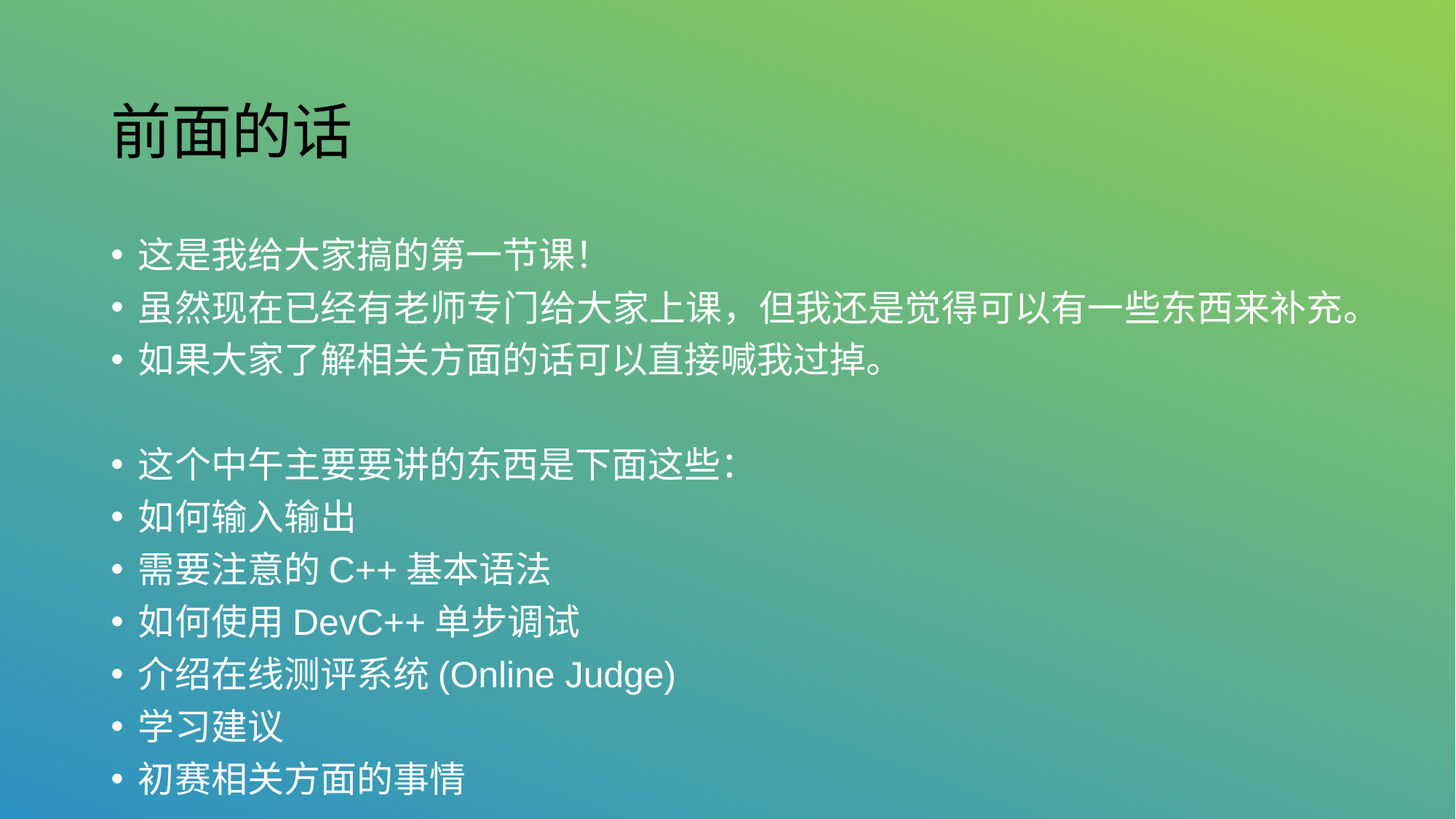

# 前面的话
这是我给大家搞的第一节课！
虽然现在已经有老师专门给大家上课，但我还是觉得可以有一些东西来补充。
如果大家了解相关方面的话可以直接喊我过掉。

这个中午主要要讲的东西是下面这些：
如何输入输出
需要注意的C++基本语法
如何使用DevC++单步调试
介绍在线测评系统(Online Judge)
学习建议
初赛相关方面的事情